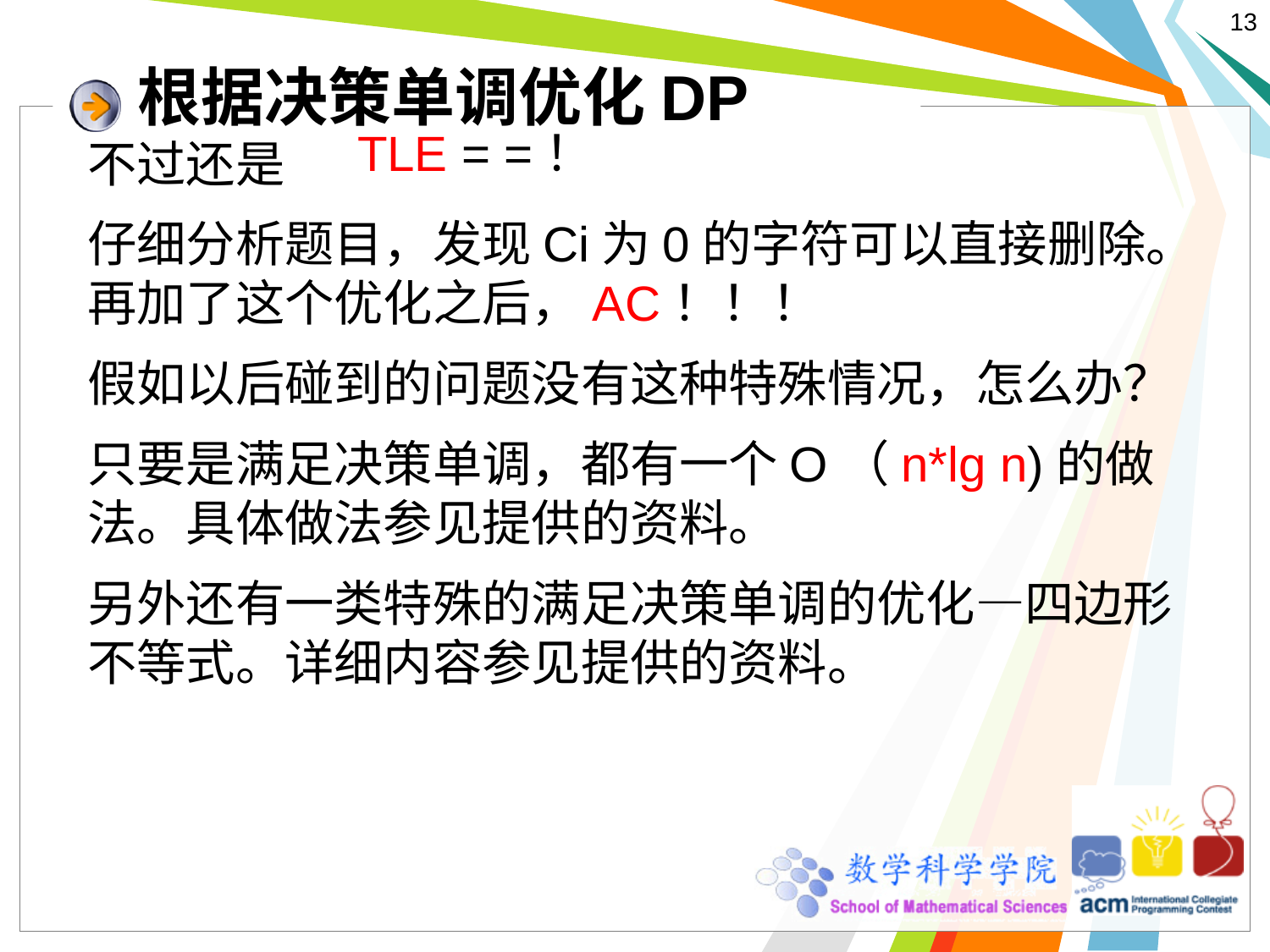

# 根据决策单调优化DP
TLE = =！
不过还是
仔细分析题目，发现Ci为0的字符可以直接删除。再加了这个优化之后，AC！！！
假如以后碰到的问题没有这种特殊情况，怎么办？
只要是满足决策单调，都有一个O（n*lg n)的做法。具体做法参见提供的资料。
另外还有一类特殊的满足决策单调的优化—四边形不等式。详细内容参见提供的资料。